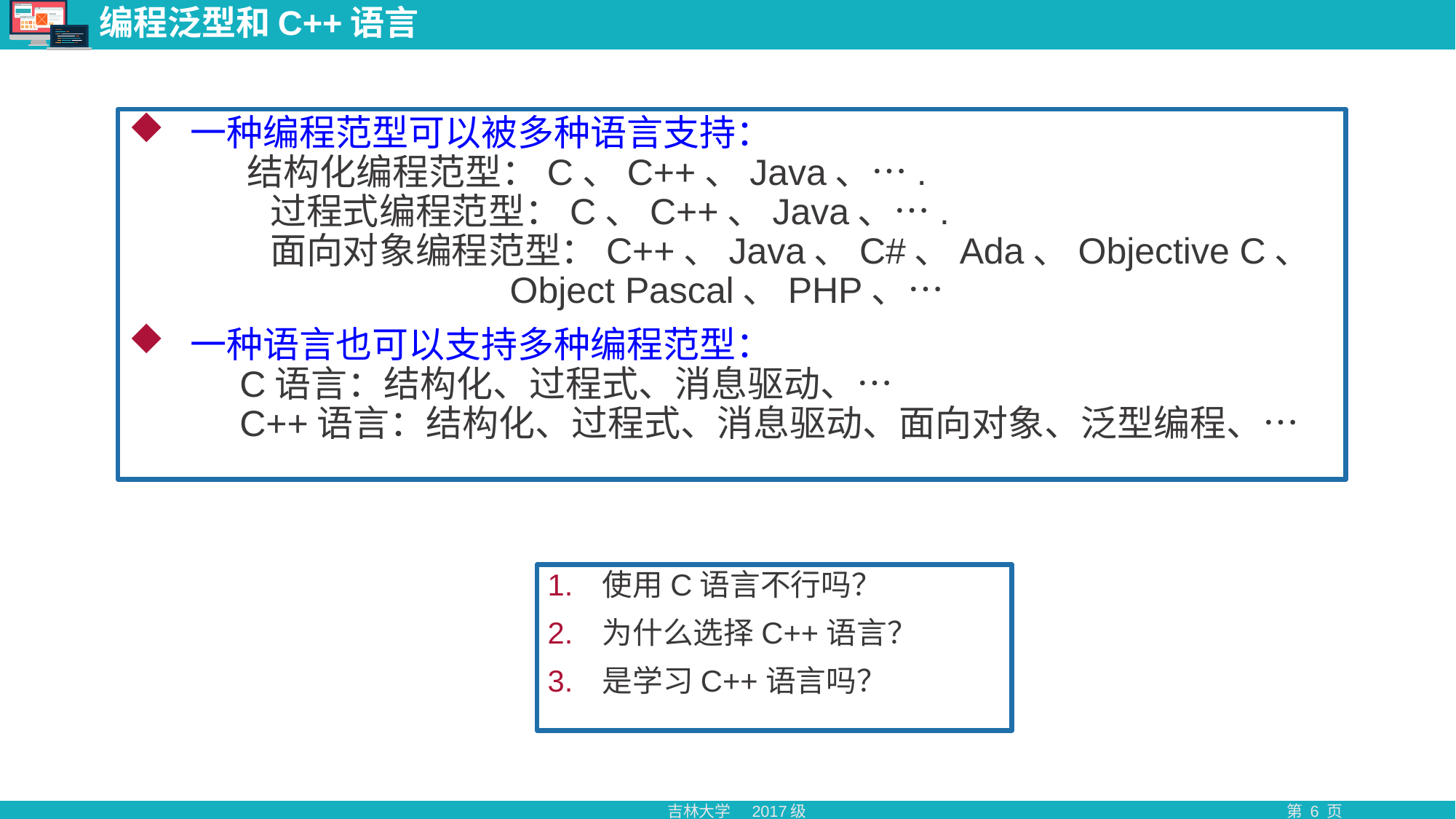

# 编程泛型和C++语言
一种编程范型可以被多种语言支持：
       结构化编程范型：C、C++、Java、….
       过程式编程范型：C、C++、Java、….
       面向对象编程范型：C++、Java、C#、Ada、Objective C、
                                      Object Pascal、PHP、…
一种语言也可以支持多种编程范型：
     C语言：结构化、过程式、消息驱动、…
     C++语言：结构化、过程式、消息驱动、面向对象、泛型编程、…
使用C语言不行吗？
为什么选择C++语言？
是学习C++语言吗？